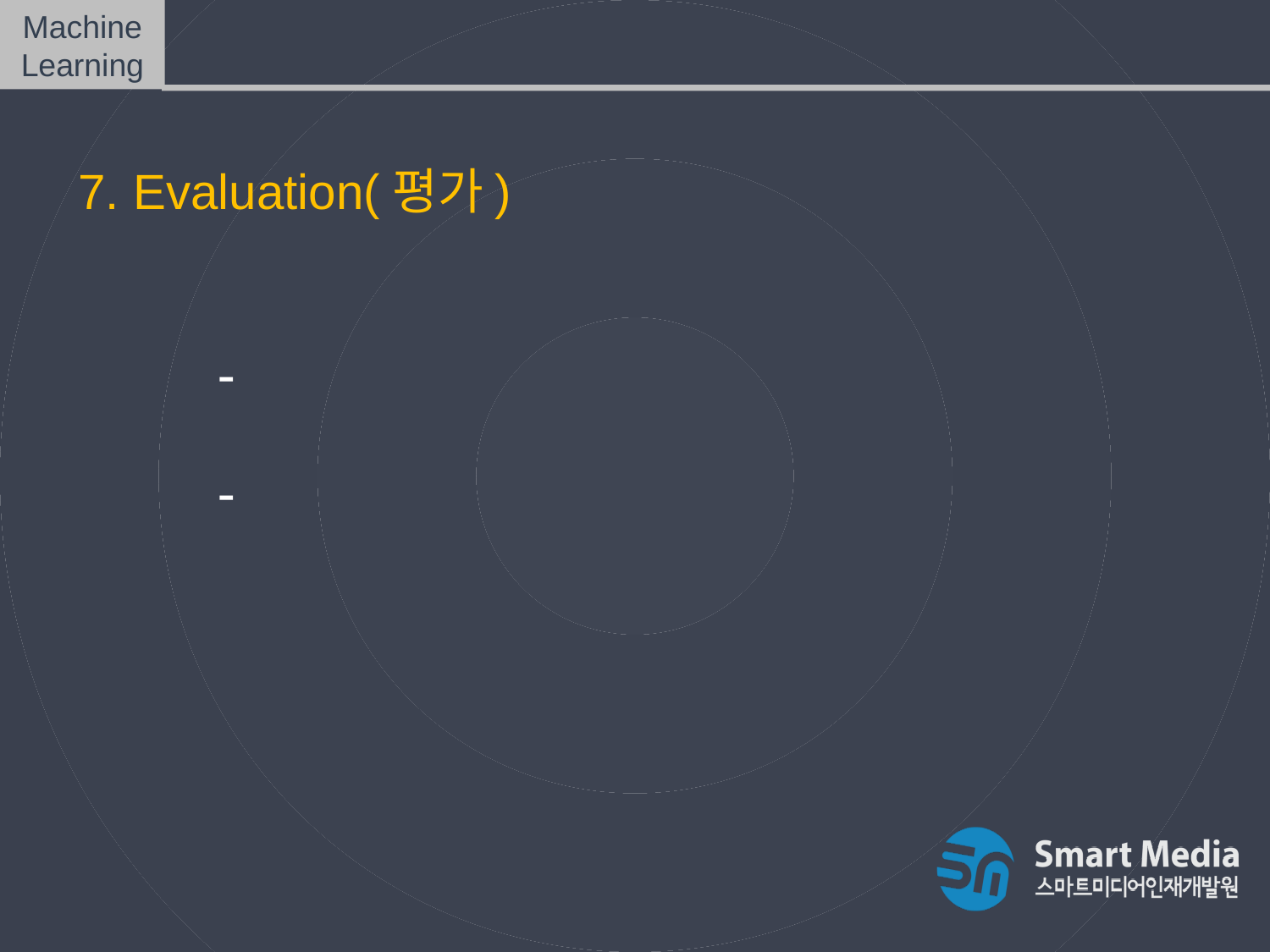

Machine Learning
머신러닝(Machine Learning) 과정

7. Evaluation(평가)
Accuracy(정확도)

Mean squared error(평균제곱오차)